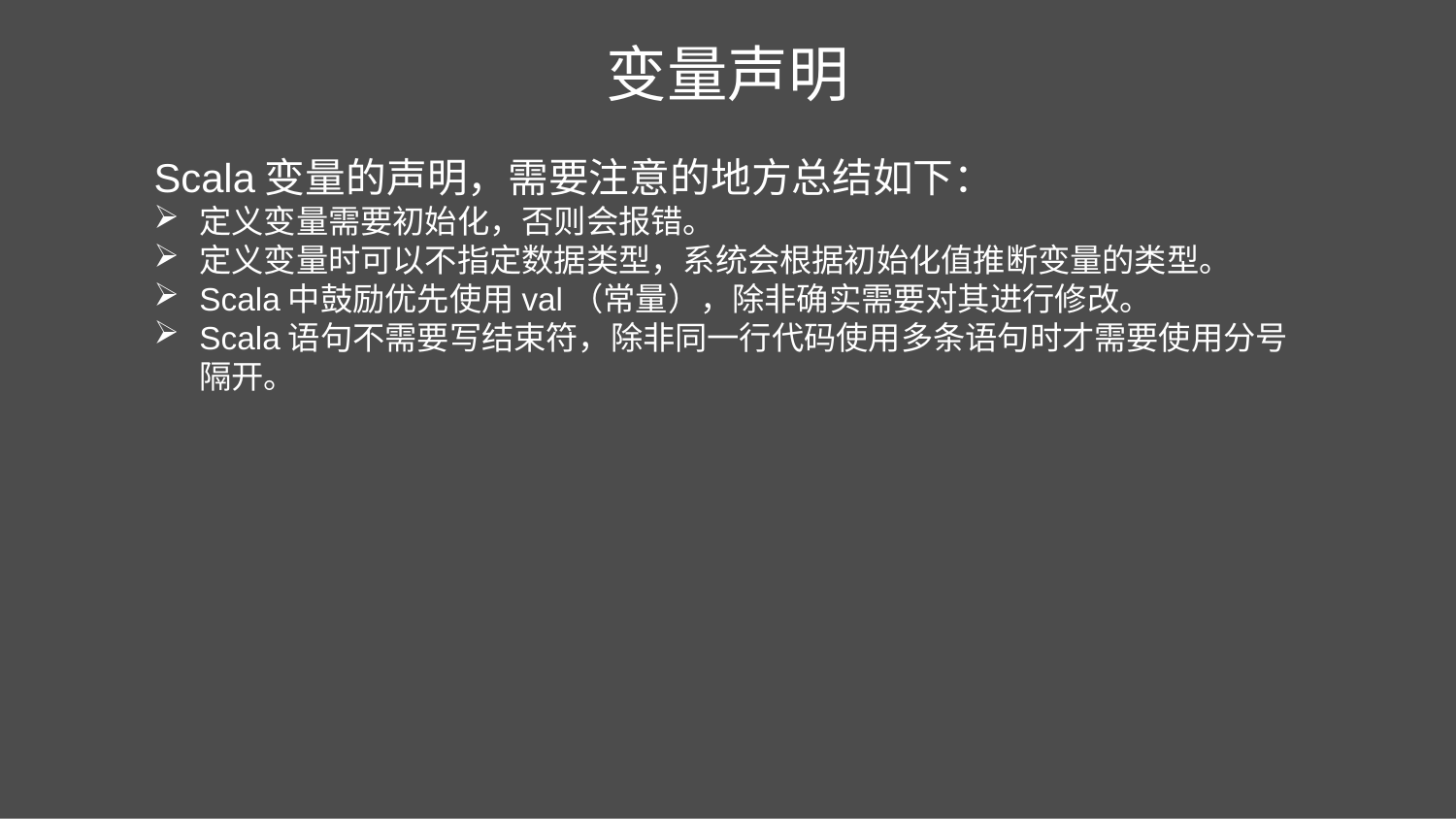

变量声明
Scala变量的声明，需要注意的地方总结如下：
定义变量需要初始化，否则会报错。
定义变量时可以不指定数据类型，系统会根据初始化值推断变量的类型。
Scala中鼓励优先使用val（常量），除非确实需要对其进行修改。
Scala语句不需要写结束符，除非同一行代码使用多条语句时才需要使用分号隔开。